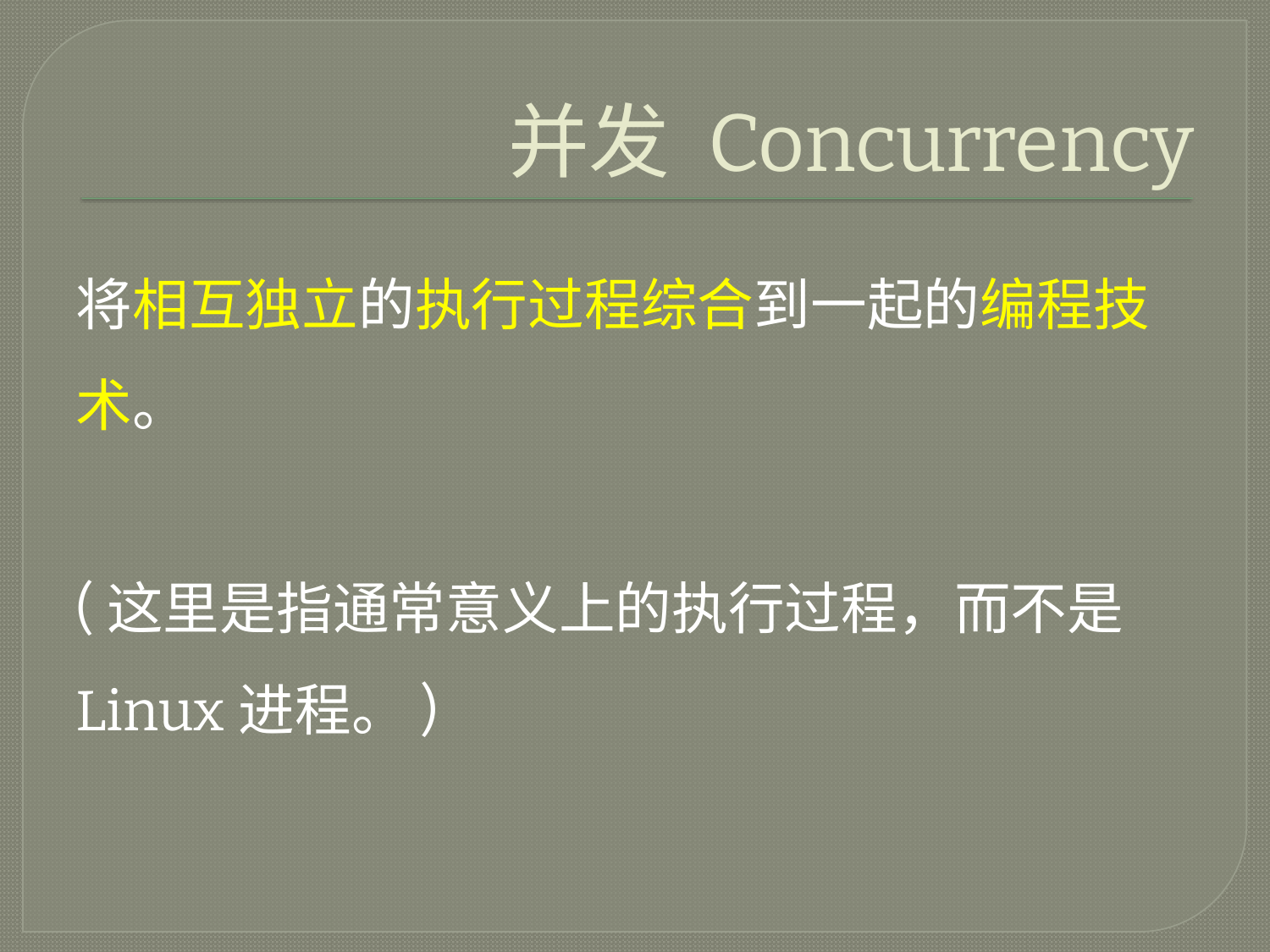

# 并发 Concurrency
将相互独立的执行过程综合到一起的编程技术。
(这里是指通常意义上的执行过程，而不是Linux进程。)